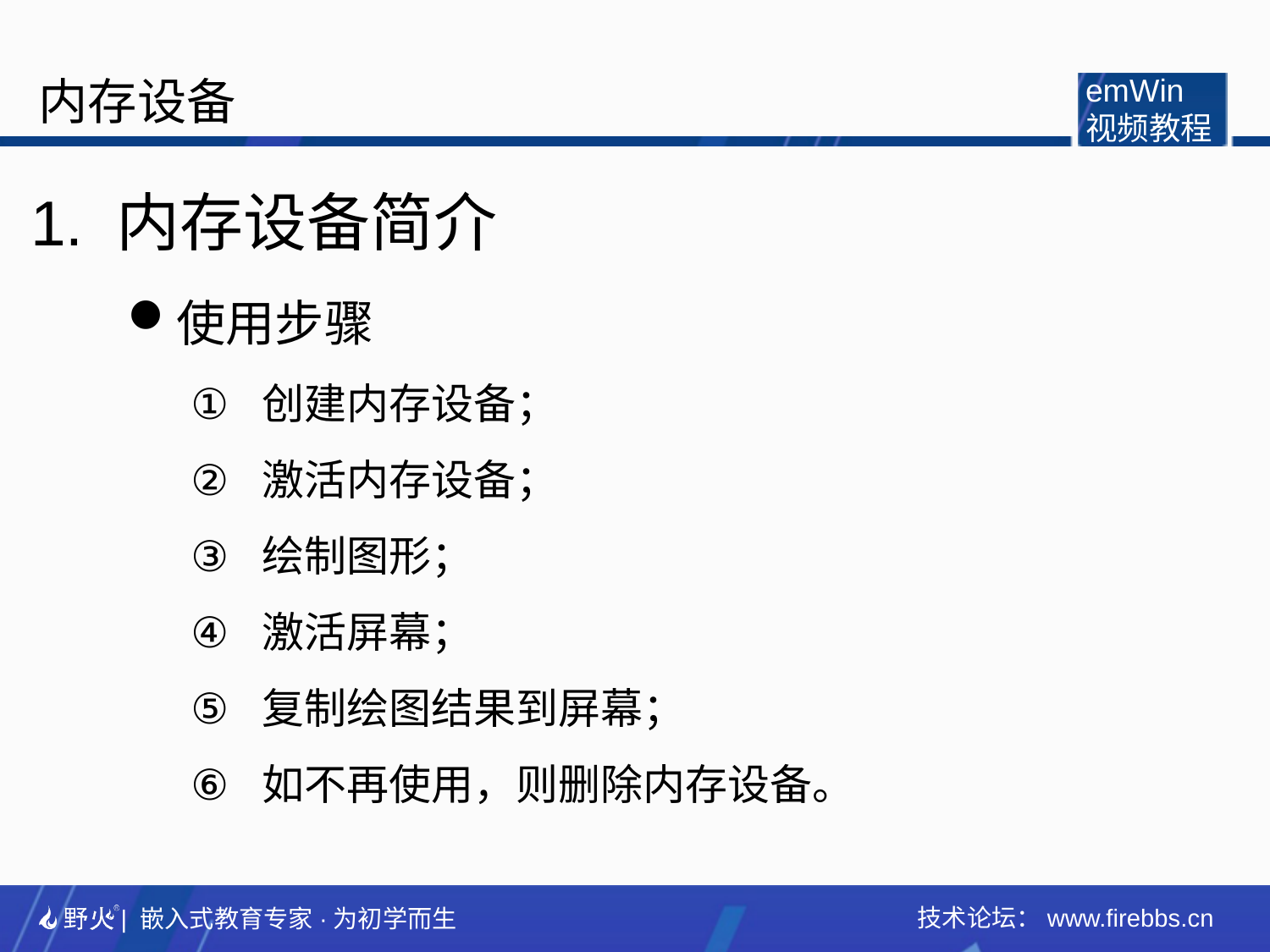

内存设备
emWin
视频教程
1. 内存设备简介
使用步骤
创建内存设备；
激活内存设备；
绘制图形；
激活屏幕；
复制绘图结果到屏幕；
如不再使用，则删除内存设备。